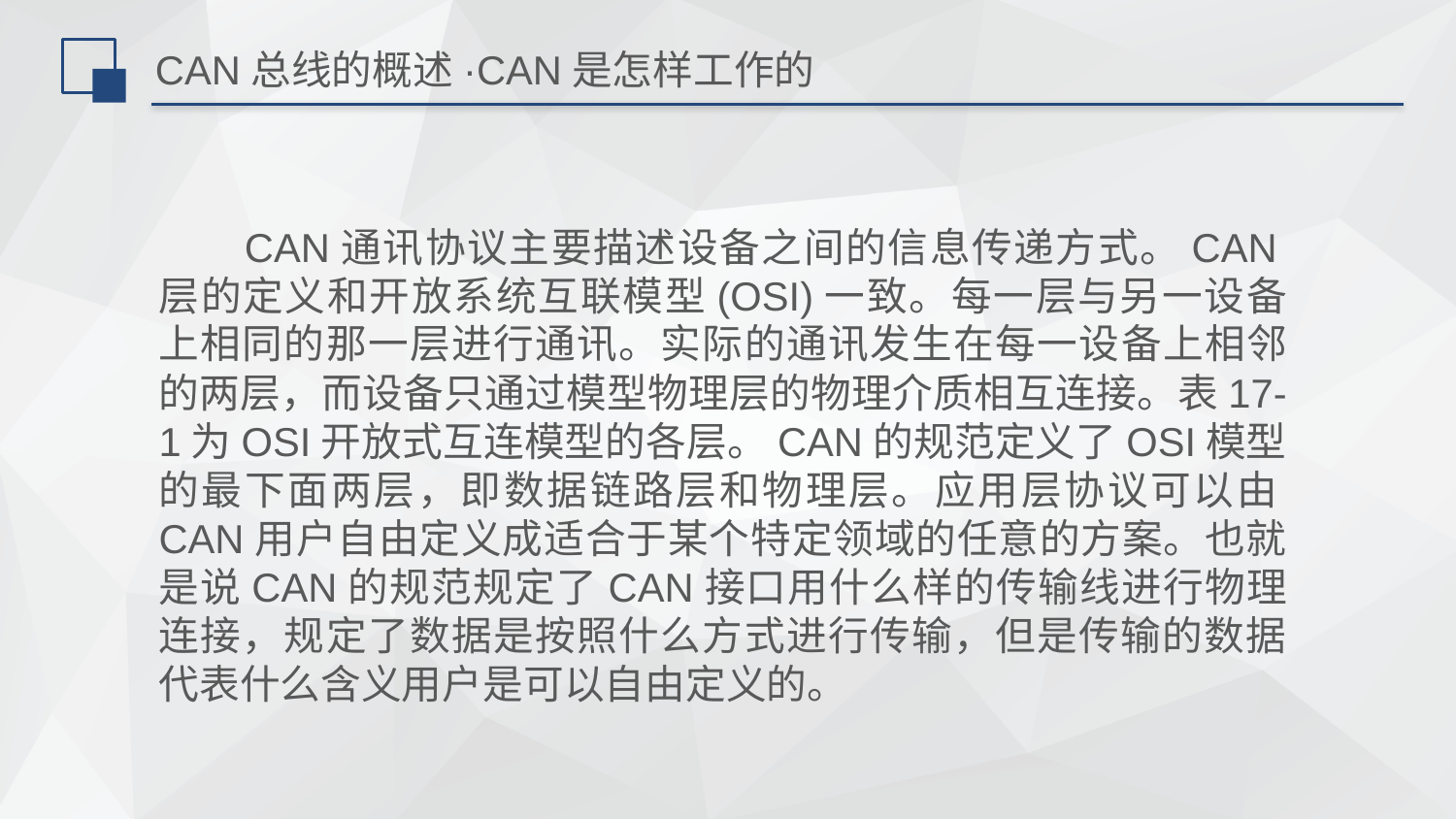

# CAN总线的概述·CAN是怎样工作的
CAN通讯协议主要描述设备之间的信息传递方式。CAN层的定义和开放系统互联模型(OSI)一致。每一层与另一设备上相同的那一层进行通讯。实际的通讯发生在每一设备上相邻的两层，而设备只通过模型物理层的物理介质相互连接。表17-1为OSI开放式互连模型的各层。CAN的规范定义了OSI模型的最下面两层，即数据链路层和物理层。应用层协议可以由CAN用户自由定义成适合于某个特定领域的任意的方案。也就是说CAN的规范规定了CAN接口用什么样的传输线进行物理连接，规定了数据是按照什么方式进行传输，但是传输的数据代表什么含义用户是可以自由定义的。